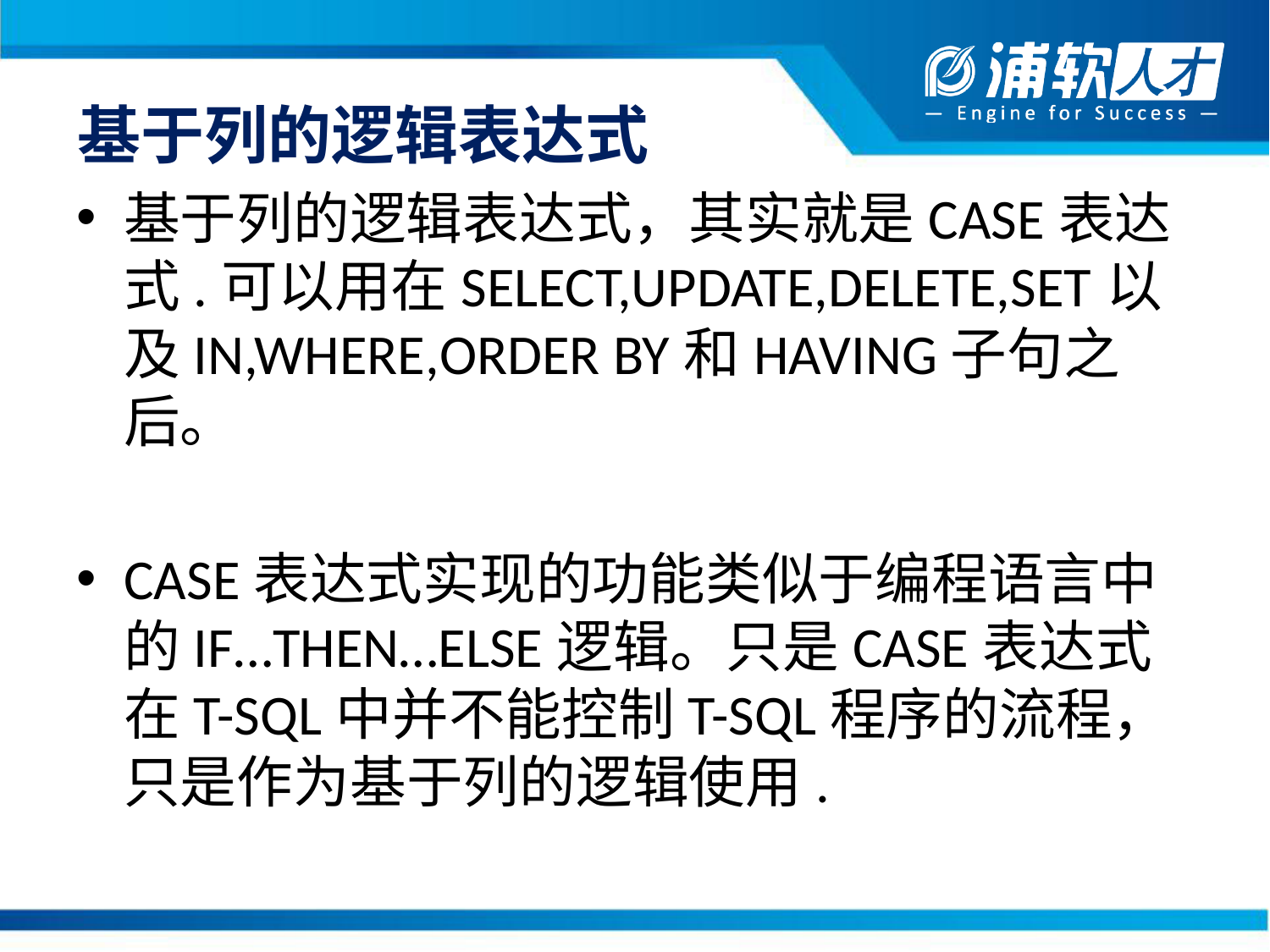

# 基于列的逻辑表达式
基于列的逻辑表达式，其实就是CASE表达式.可以用在SELECT,UPDATE,DELETE,SET以及IN,WHERE,ORDER BY和HAVING子句之后。

CASE表达式实现的功能类似于编程语言中的IF…THEN…ELSE逻辑。只是CASE表达式在T-SQL中并不能控制T-SQL程序的流程，只是作为基于列的逻辑使用.